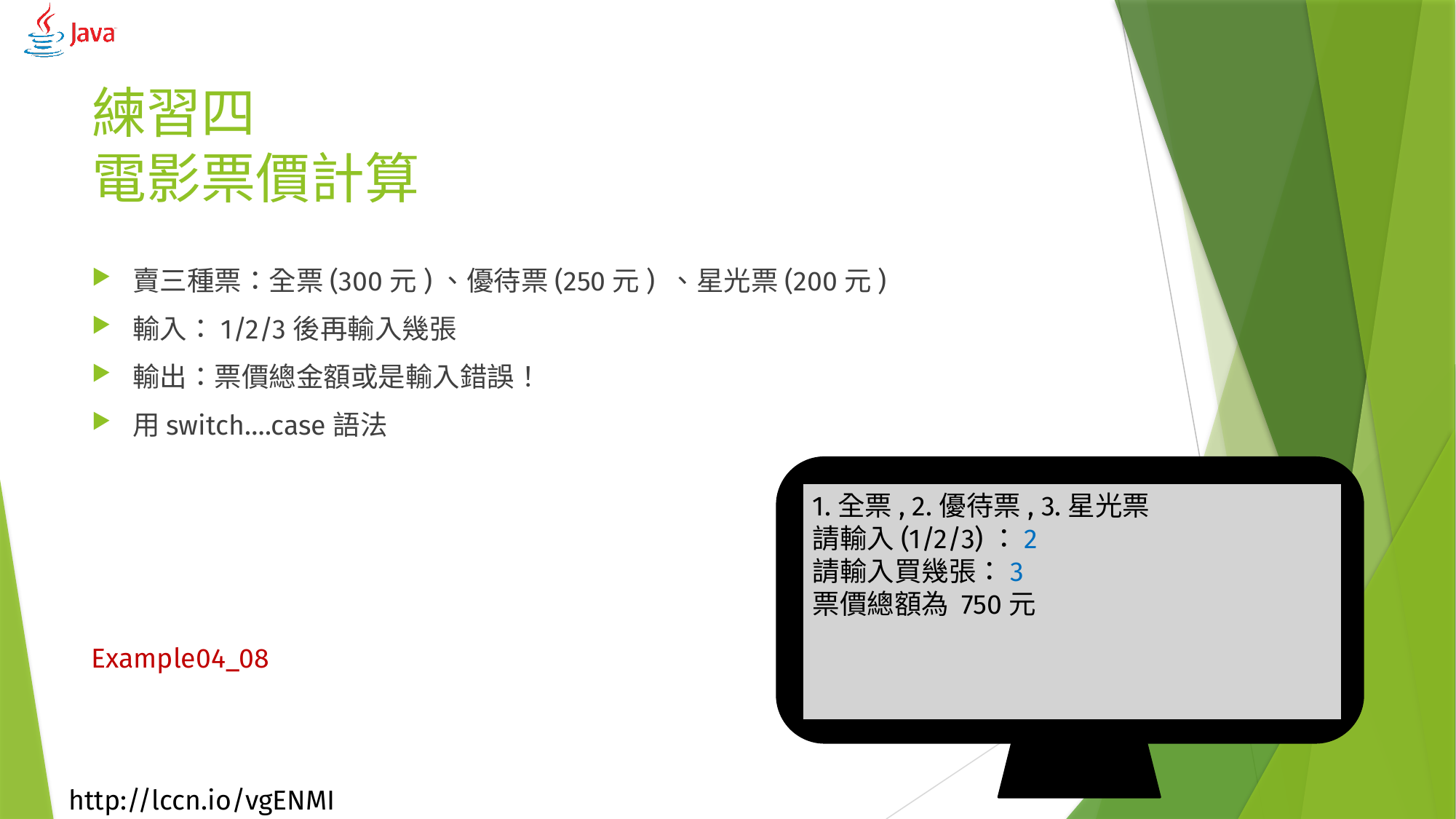

# 練習四 電影票價計算
賣三種票：全票(300元)、優待票(250元) 、星光票(200元)
輸入：1/2/3後再輸入幾張
輸出：票價總金額或是輸入錯誤！
用switch….case語法

1.全票, 2.優待票, 3.星光票
請輸入(1/2/3)：2
請輸入買幾張：3
票價總額為 750元

Example04_08